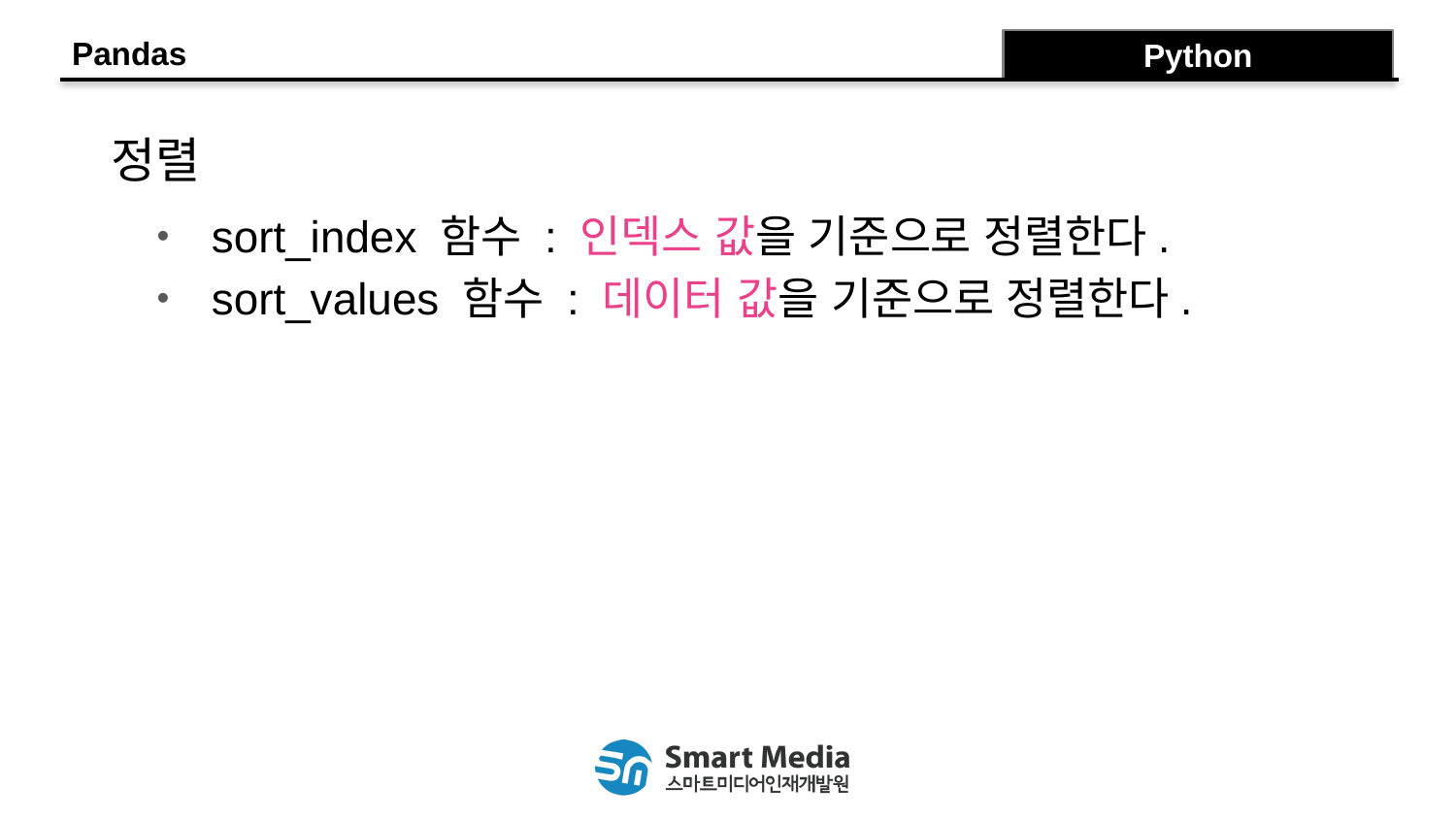

Pandas
Python
정렬
sort_index 함수 : 인덱스 값을 기준으로 정렬한다.
sort_values 함수 : 데이터 값을 기준으로 정렬한다.